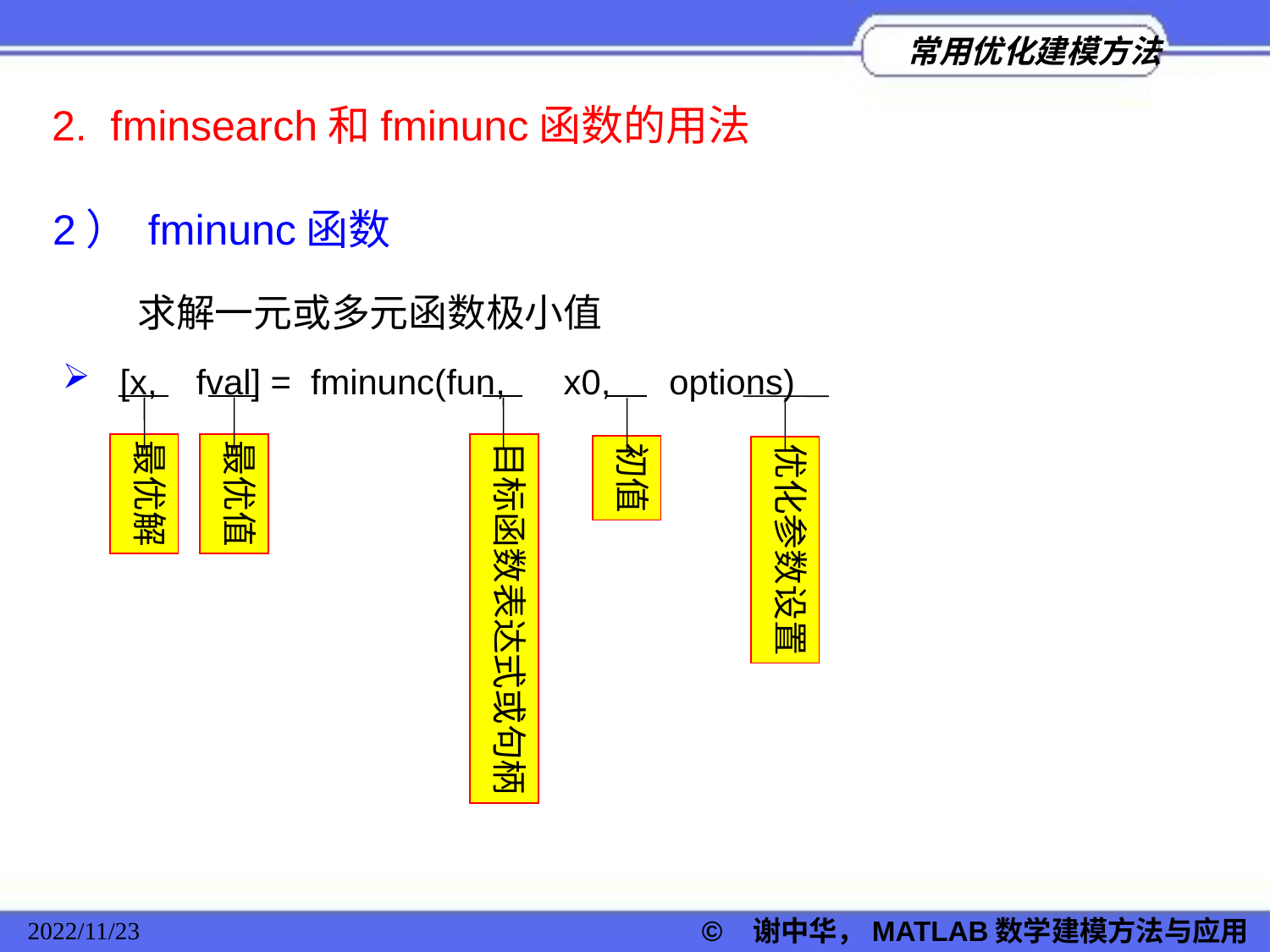

2.  fminsearch和fminunc函数的用法
2） fminunc函数
求解一元或多元函数极小值
 [x,    fval] =  fminunc(fun,      x0,      options)

最优解

最优值

目标函数表达式或句柄

初值

优化参数设置
2022/11/23
©   谢中华，MATLAB数学建模方法与应用